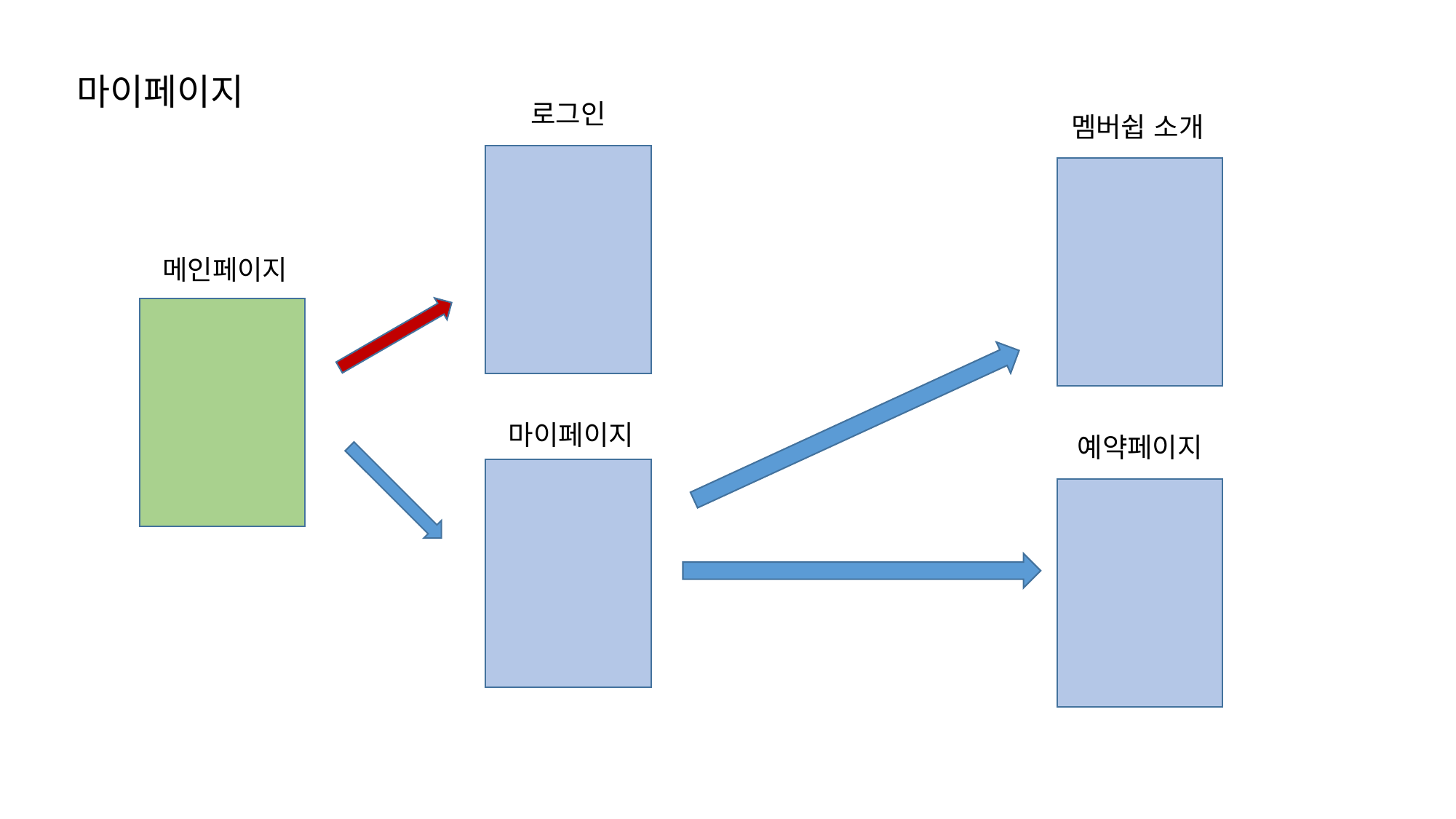

마이페이지
로그인
멤버쉽 소개

메인페이지

마이페이지
예약페이지